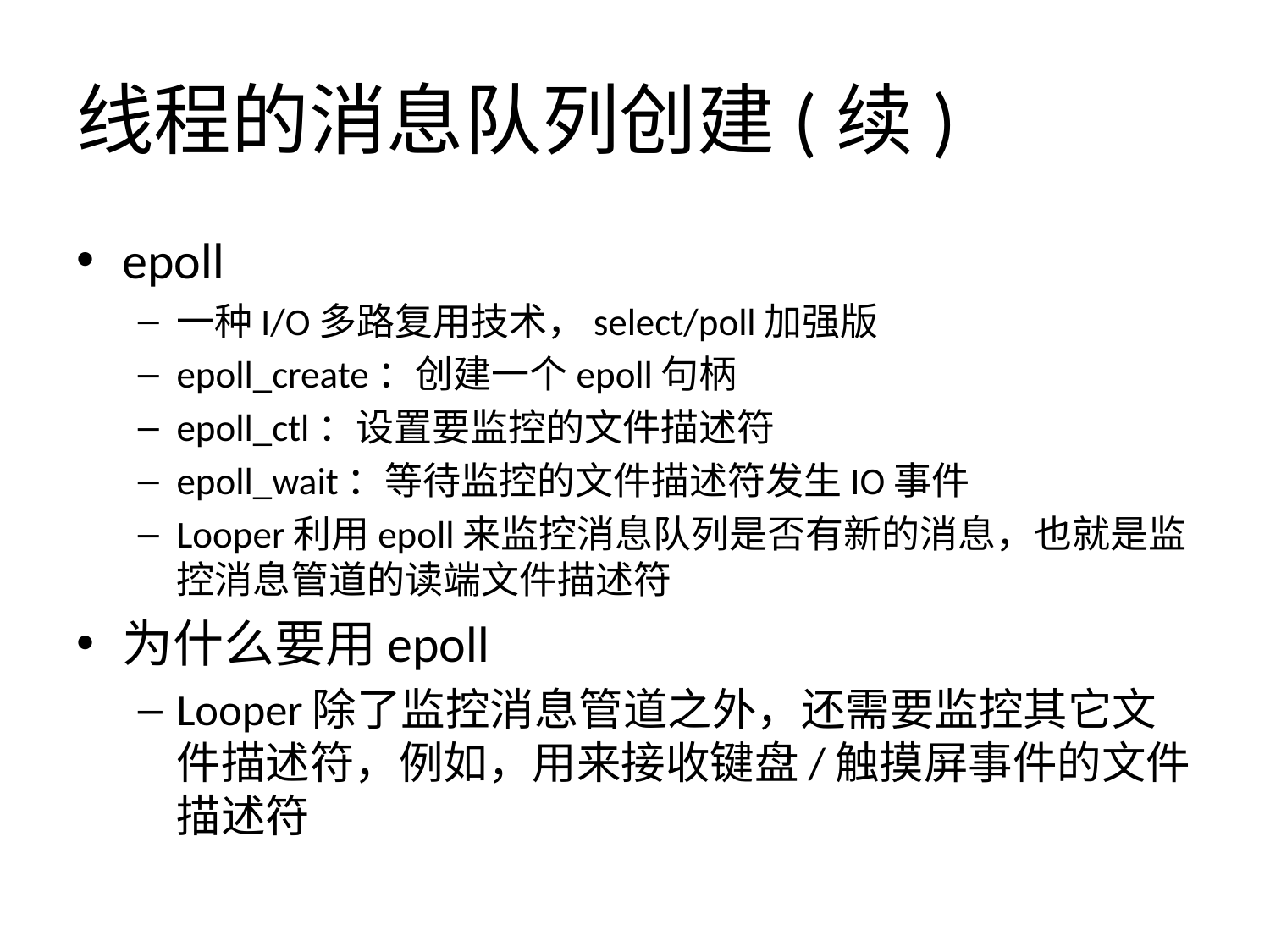

# 线程的消息队列创建(续)
epoll
一种I/O多路复用技术，select/poll加强版
epoll_create：创建一个epoll句柄
epoll_ctl：设置要监控的文件描述符
epoll_wait：等待监控的文件描述符发生IO事件
Looper利用epoll来监控消息队列是否有新的消息，也就是监控消息管道的读端文件描述符
为什么要用epoll
Looper除了监控消息管道之外，还需要监控其它文件描述符，例如，用来接收键盘/触摸屏事件的文件描述符